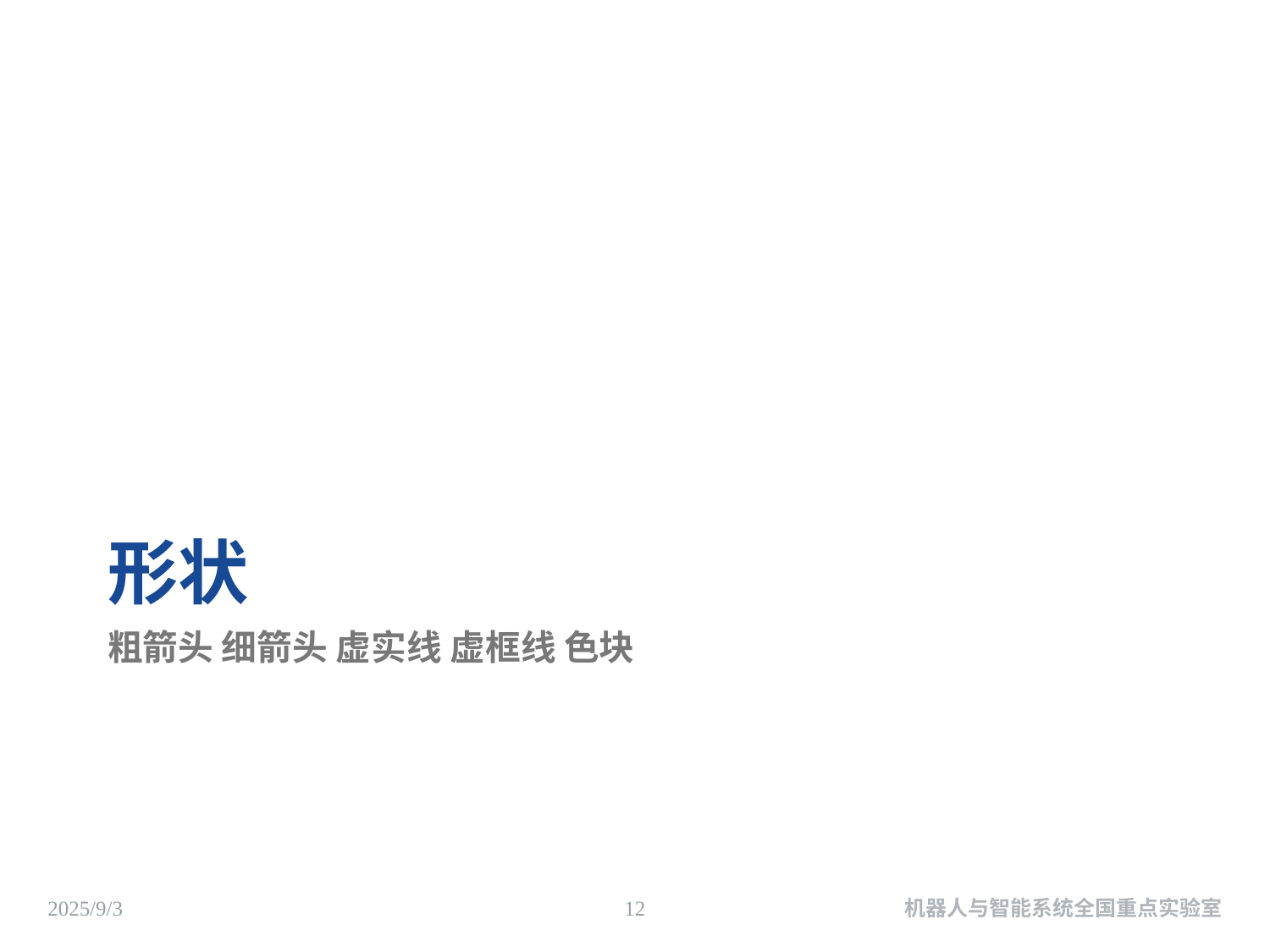

# 形状
粗箭头 细箭头 虚实线 虚框线 色块
2025/9/3
12
机器人与智能系统全国重点实验室